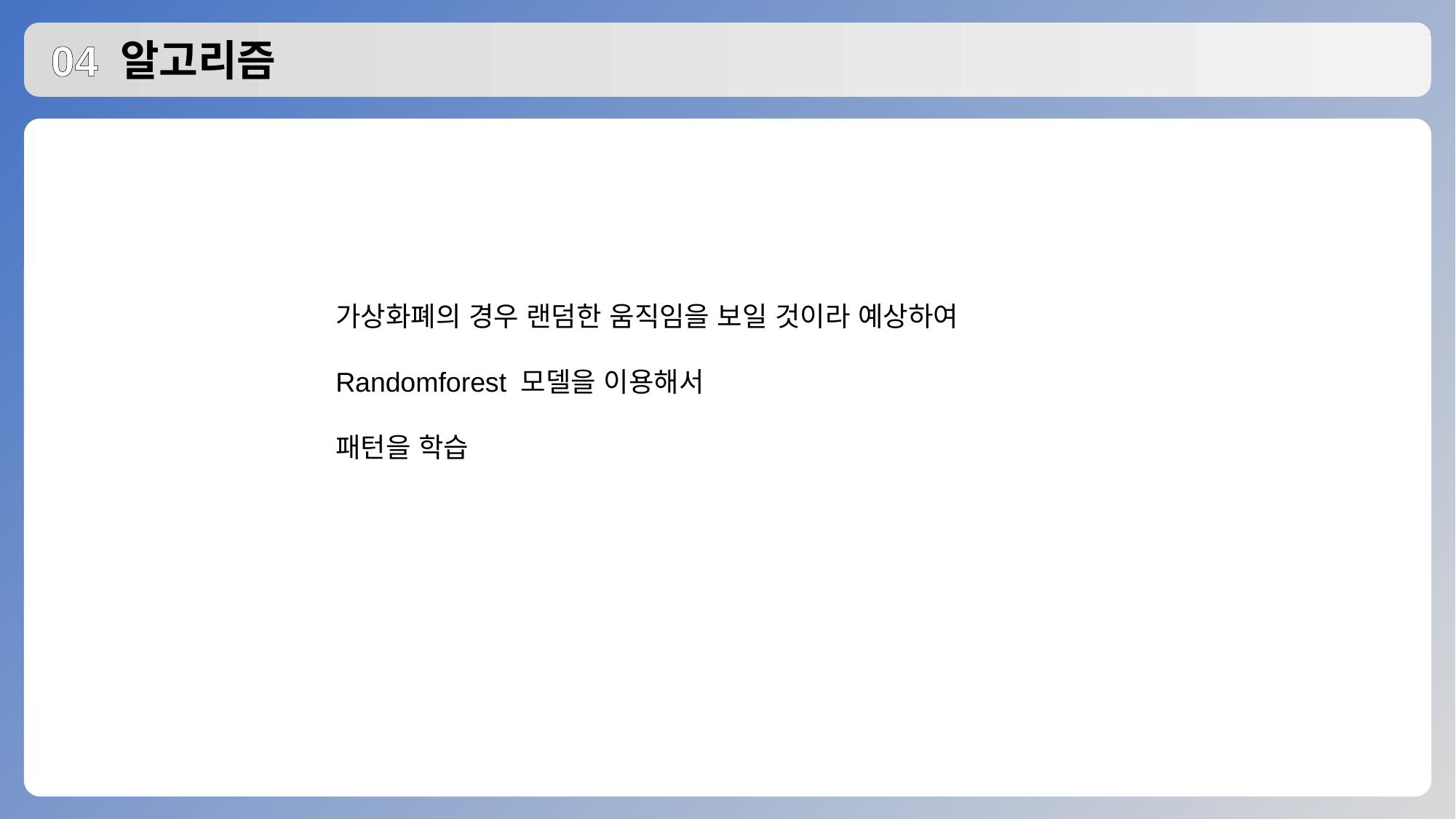

# 04 알고리즘
가상화폐의 경우 랜덤한 움직임을 보일 것이라 예상하여

Randomforest 모델을 이용해서

패턴을 학습